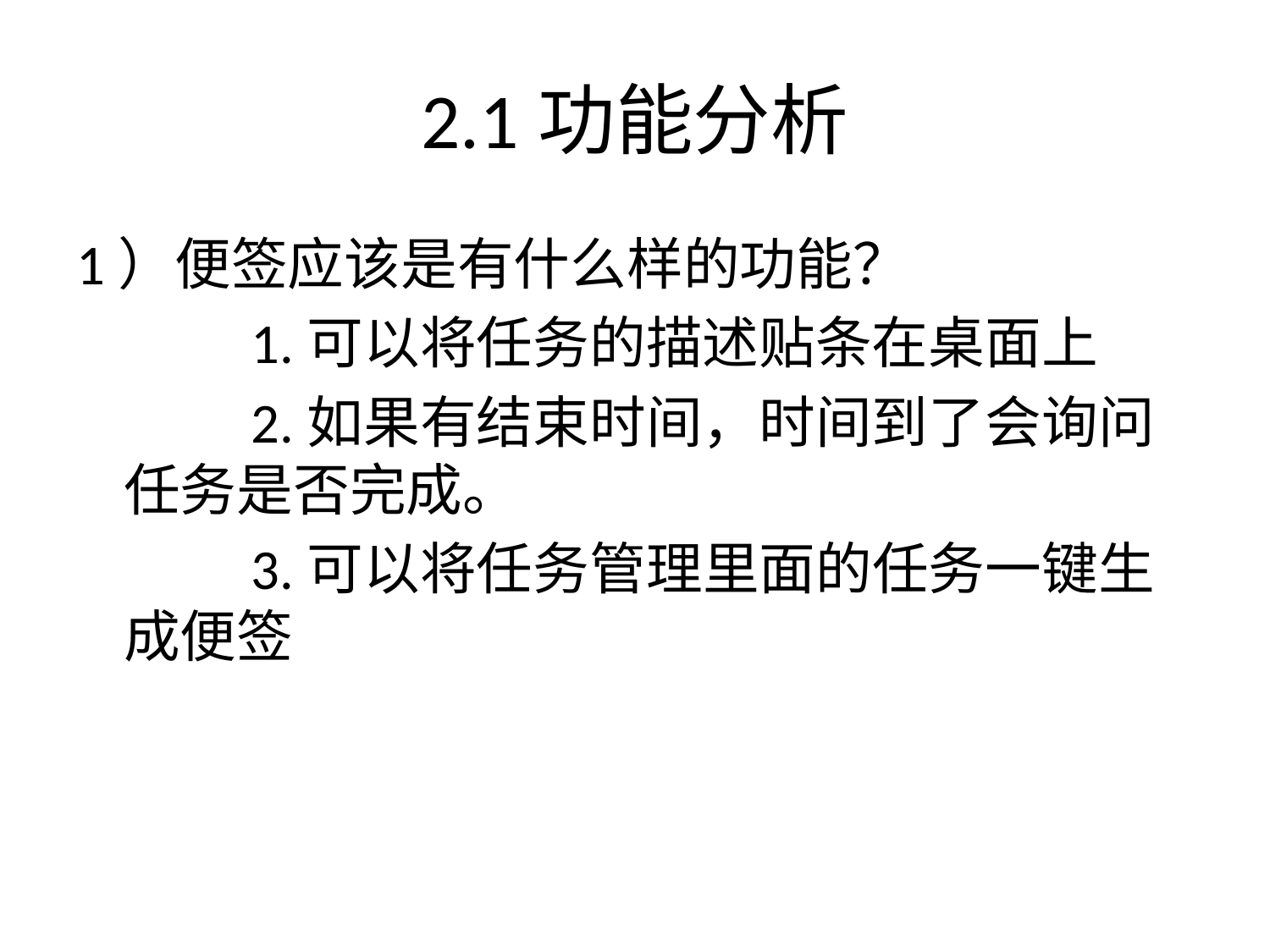

# 2.1功能分析
1）便签应该是有什么样的功能？
		1.可以将任务的描述贴条在桌面上
		2.如果有结束时间，时间到了会询问任务是否完成。
		3.可以将任务管理里面的任务一键生成便签